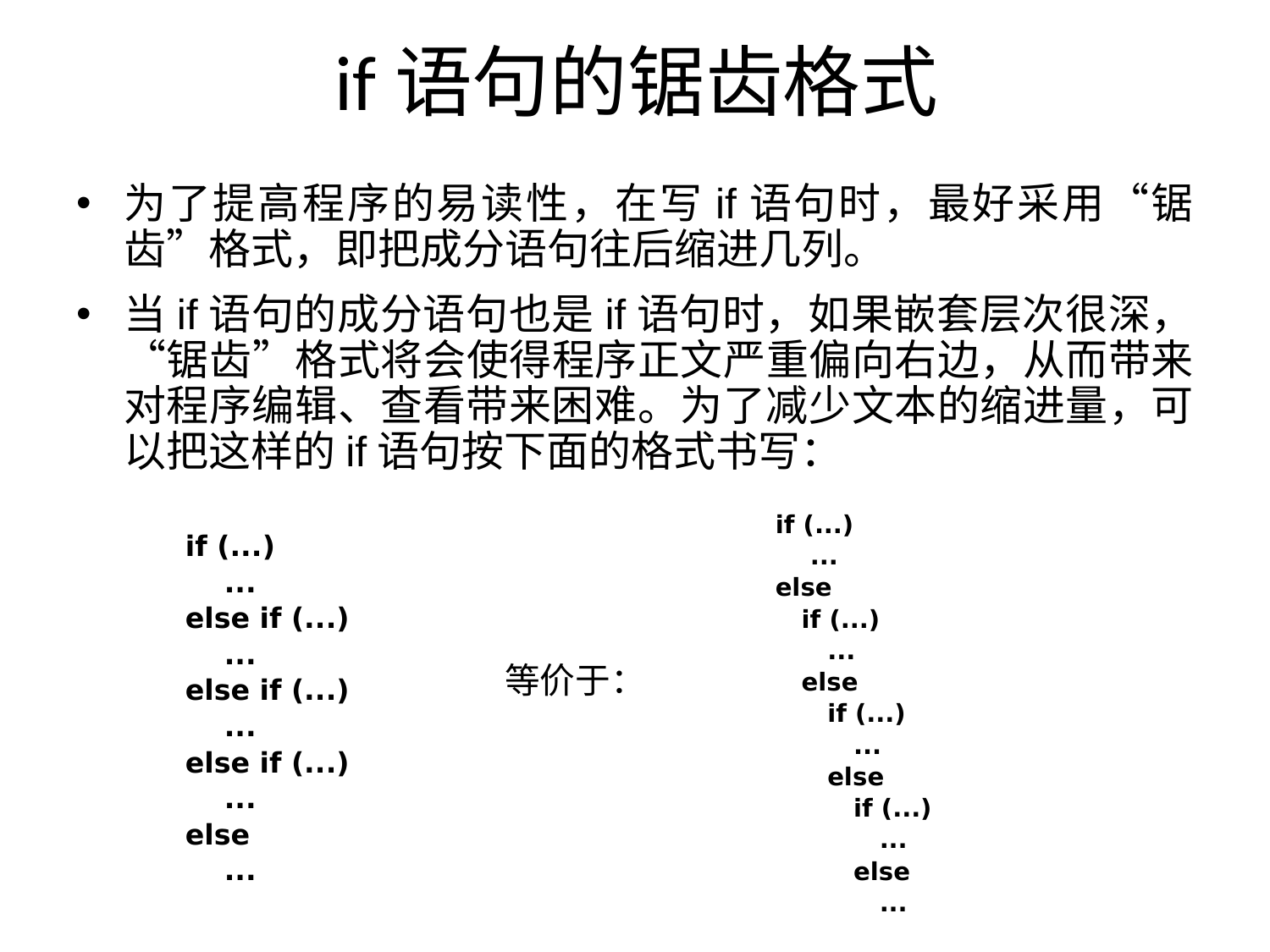

# if语句的锯齿格式
为了提高程序的易读性，在写if语句时，最好采用“锯齿”格式，即把成分语句往后缩进几列。
当if语句的成分语句也是if语句时，如果嵌套层次很深，“锯齿”格式将会使得程序正文严重偏向右边，从而带来对程序编辑、查看带来困难。为了减少文本的缩进量，可以把这样的if语句按下面的格式书写：
if (...)
    ...
else
   if (...)
      ...
   else
      if (...)
         ...
      else
         if (...)
            ...
         else
            ...
if (...)
    ...
else if (...)
    ...
else if (...)
    ...
else if (...)
    ...
else
    ...
等价于：